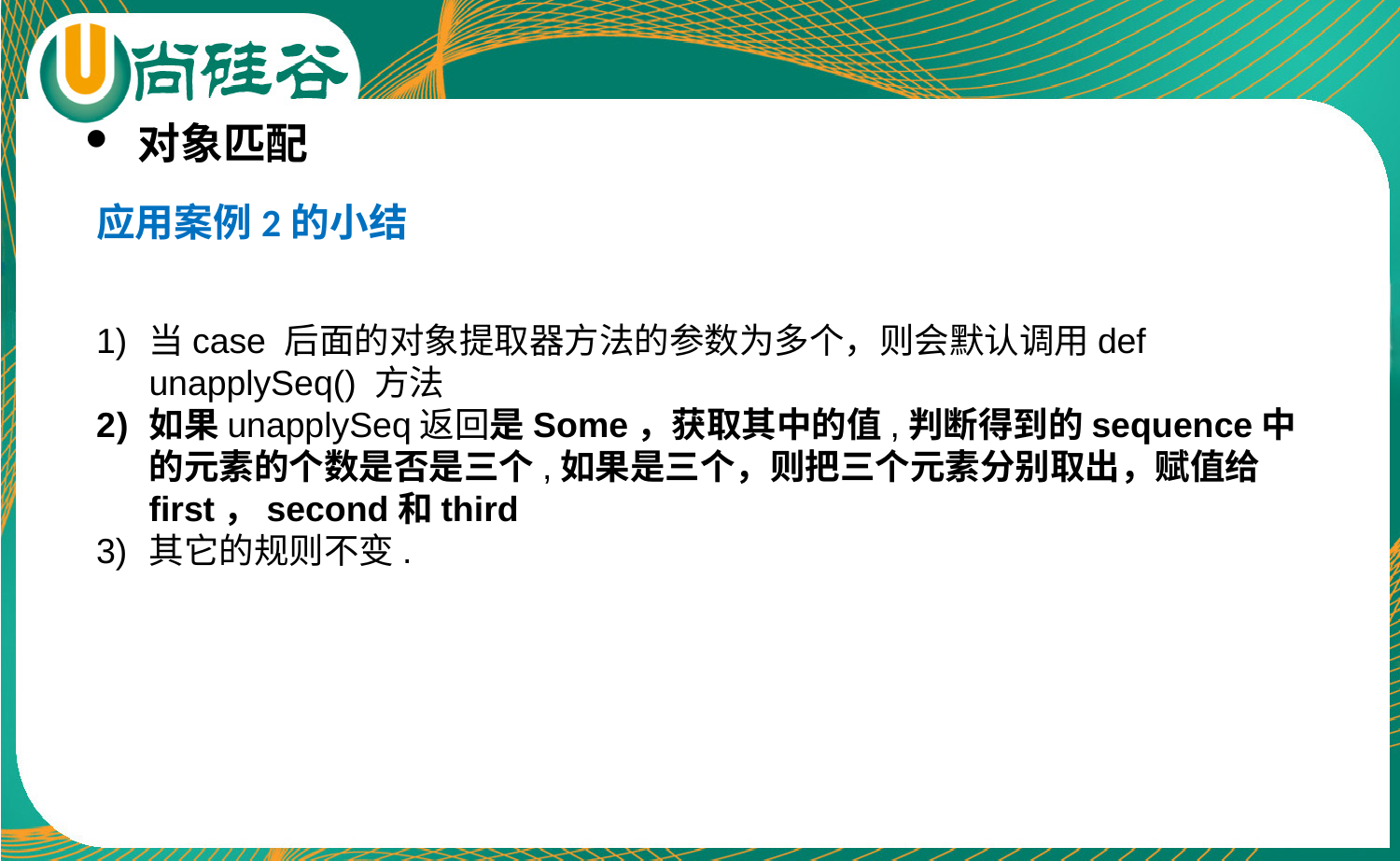

对象匹配

应用案例2的小结

当case 后面的对象提取器方法的参数为多个，则会默认调用def unapplySeq() 方法
如果unapplySeq返回是Some，获取其中的值,判断得到的sequence中的元素的个数是否是三个,如果是三个，则把三个元素分别取出，赋值给first，second和third
其它的规则不变.